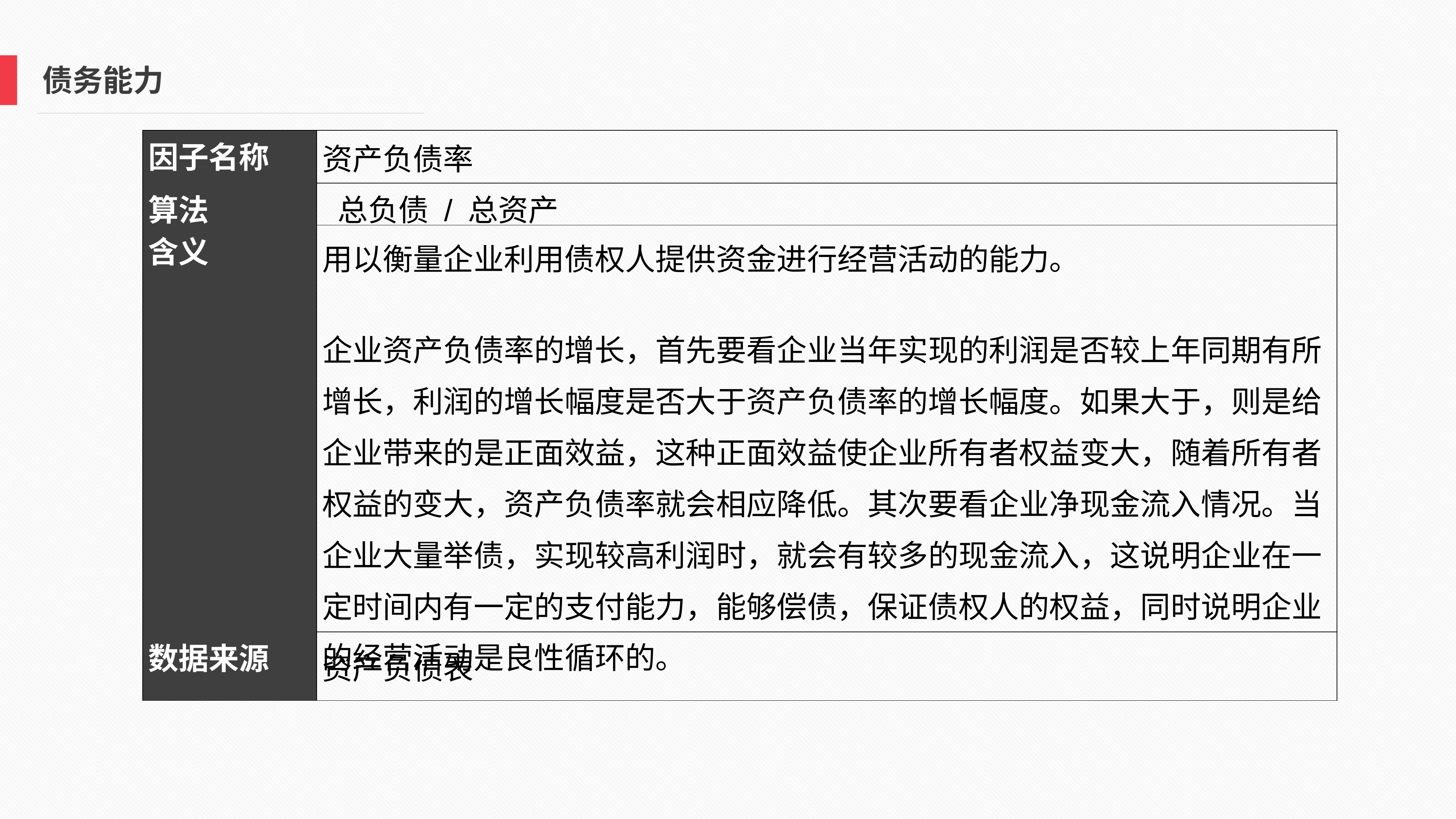

债务能力
| 因子名称 | 资产负债率 |
| --- | --- |
| 算法 | 总负债 / 总资产 |
| 含义 | 用以衡量企业利用债权人提供资金进行经营活动的能力。 企业资产负债率的增长，首先要看企业当年实现的利润是否较上年同期有所增长，利润的增长幅度是否大于资产负债率的增长幅度。如果大于，则是给企业带来的是正面效益，这种正面效益使企业所有者权益变大，随着所有者权益的变大，资产负债率就会相应降低。其次要看企业净现金流入情况。当企业大量举债，实现较高利润时，就会有较多的现金流入，这说明企业在一定时间内有一定的支付能力，能够偿债，保证债权人的权益，同时说明企业的经营活动是良性循环的。 |
| 数据来源 | 资产负债表 |